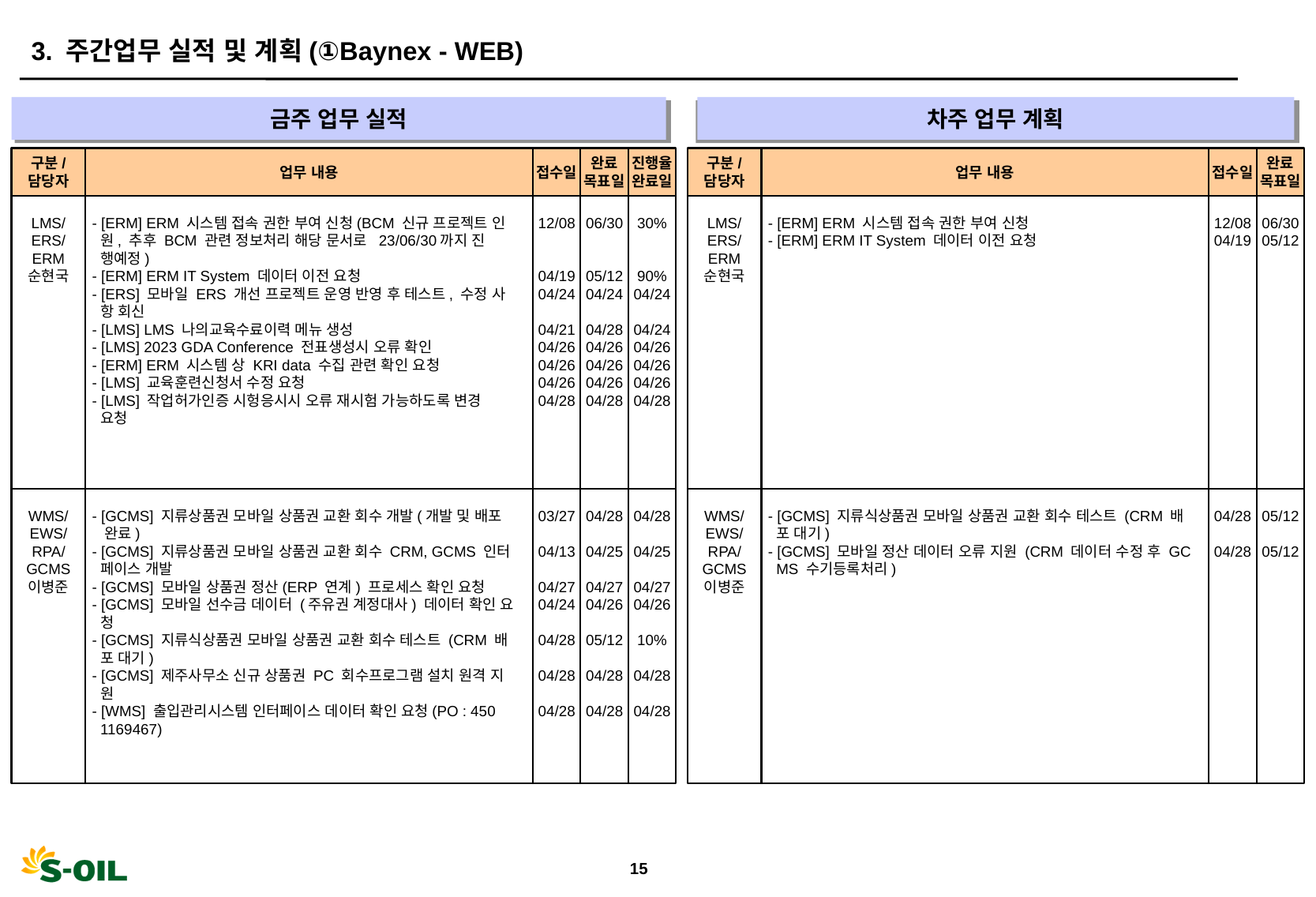

3. 주간업무 실적 및 계획(①Baynex - WEB)
금주 업무 실적
차주 업무 계획
" "
" "
구분/
담당자
업무 내용
접수일
완료
목표일
진행율
완료일
구분/
담당자
업무 내용
접수일
완료
목표일
LMS/
ERS/
ERM
순현국

- [ERM] ERM 시스템 접속 권한 부여 신청(BCM 신규 프로젝트 인
  원, 추후 BCM 관련 정보처리 해당 문서로  23/06/30까지 진
  행예정)
- [ERM] ERM IT System 데이터 이전 요청
- [ERS] 모바일 ERS 개선 프로젝트 운영 반영 후 테스트, 수정 사
  항 회신
- [LMS] LMS 나의교육수료이력 메뉴 생성
- [LMS] 2023 GDA Conference 전표생성시 오류 확인
- [ERM] ERM 시스템 상 KRI data 수집 관련 확인 요청
- [LMS] 교육훈련신청서 수정 요청
- [LMS] 작업허가인증 시헝응시시 오류 재시험 가능하도록 변경
  요청
12/08
04/19
04/24
04/21
04/26
04/26
04/26
04/28
06/30
05/12
04/24
04/28
04/26
04/26
04/26
04/28
30%
90%
04/24
04/24
04/26
04/26
04/26
04/28
LMS/
ERS/
ERM
순현국

- [ERM] ERM 시스템 접속 권한 부여 신청
- [ERM] ERM IT System 데이터 이전 요청
12/08
04/19
06/30
05/12
WMS/
EWS/
RPA/
GCMS
이병준

- [GCMS] 지류상품권 모바일 상품권 교환 회수 개발(개발 및 배포
   완료)
- [GCMS] 지류상품권 모바일 상품권 교환 회수 CRM, GCMS 인터
  페이스 개발
- [GCMS] 모바일 상품권 정산(ERP 연계) 프로세스 확인 요청
- [GCMS] 모바일 선수금 데이터 (주유권 계정대사) 데이터 확인 요
  청
- [GCMS] 지류식상품권 모바일 상품권 교환 회수 테스트 (CRM 배
  포 대기)
- [GCMS] 제주사무소 신규 상품권 PC 회수프로그램 설치 원격 지
  원
- [WMS] 출입관리시스템 인터페이스 데이터 확인 요청(PO : 450
  1169467)
03/27
04/13
04/27
04/24
04/28
04/28
04/28
04/28
04/25
04/27
04/26
05/12
04/28
04/28
04/28
04/25
04/27
04/26
10%
04/28
04/28
WMS/
EWS/
RPA/
GCMS
이병준

- [GCMS] 지류식상품권 모바일 상품권 교환 회수 테스트 (CRM 배
  포 대기)
- [GCMS] 모바일 정산 데이터 오류 지원 (CRM 데이터 수정 후 GC
  MS 수기등록처리)
04/28
04/28
05/12
05/12